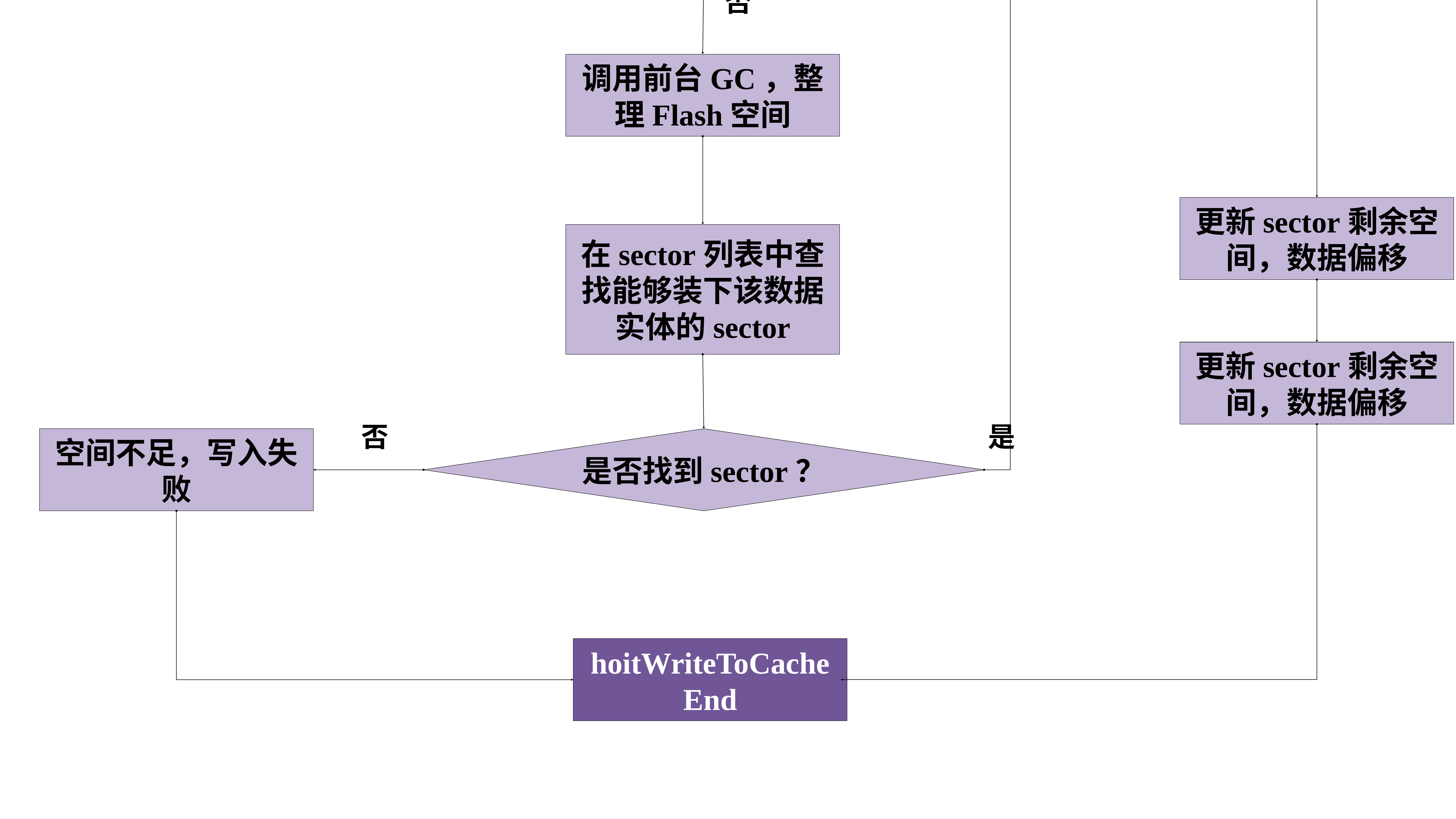

hoitWriteToCache
是
输入数据实体长度以及数据
该sector是否已经在cache中？
否
在sector列表中查找能够装下该数据实体的sector
将该sector替换掉cache中最先载入的sector(FIFO)
是
是否找到sector？
写入数据实体
否
调用前台GC，整理Flash空间
更新sector剩余空间，数据偏移
在sector列表中查找能够装下该数据实体的sector
更新sector剩余空间，数据偏移
否
是
是否找到sector？
空间不足，写入失败
hoitWriteToCache End